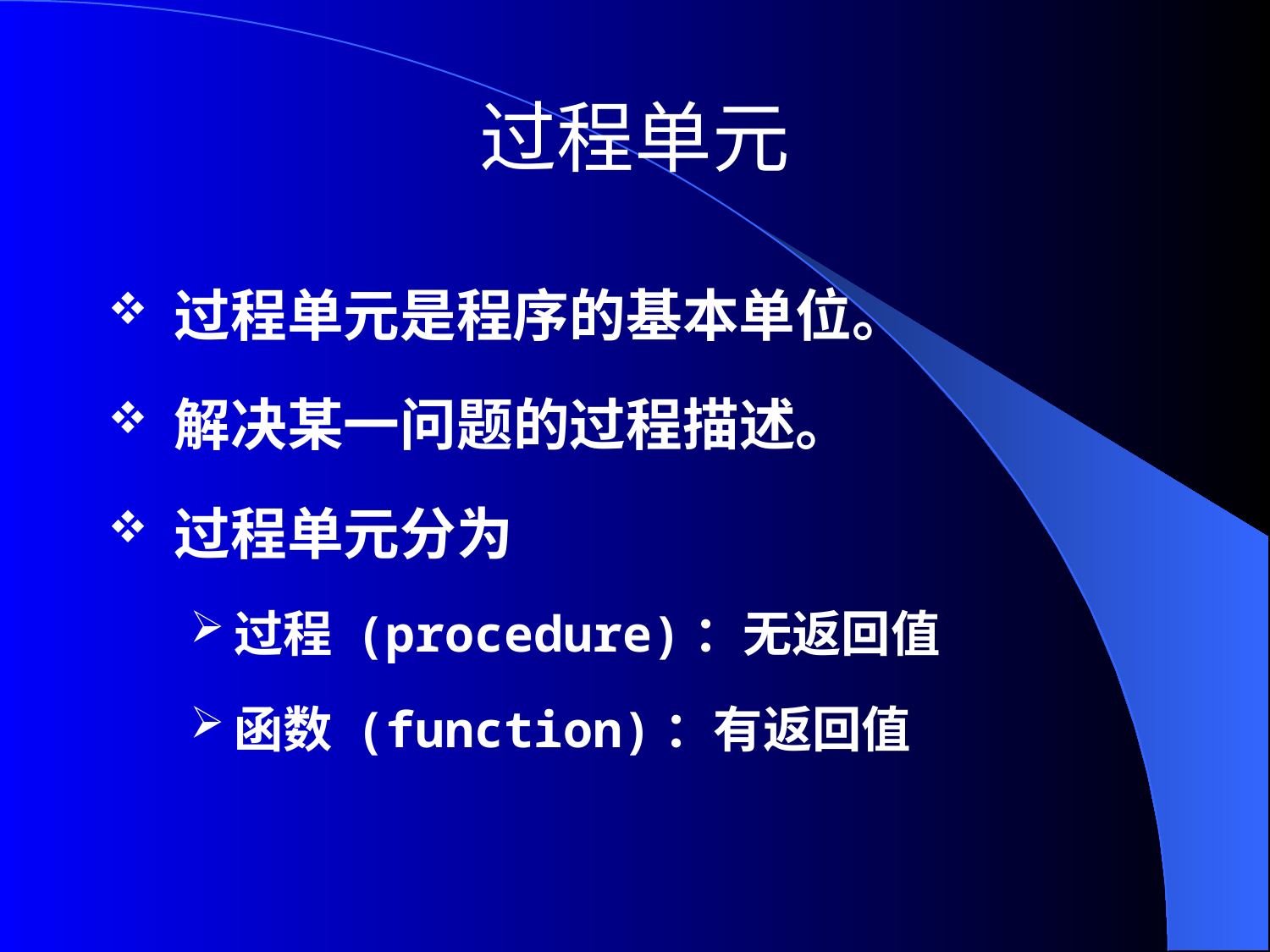

# 过程单元
过程单元是程序的基本单位。
解决某一问题的过程描述。
过程单元分为
过程 (procedure)：无返回值
函数 (function)：有返回值